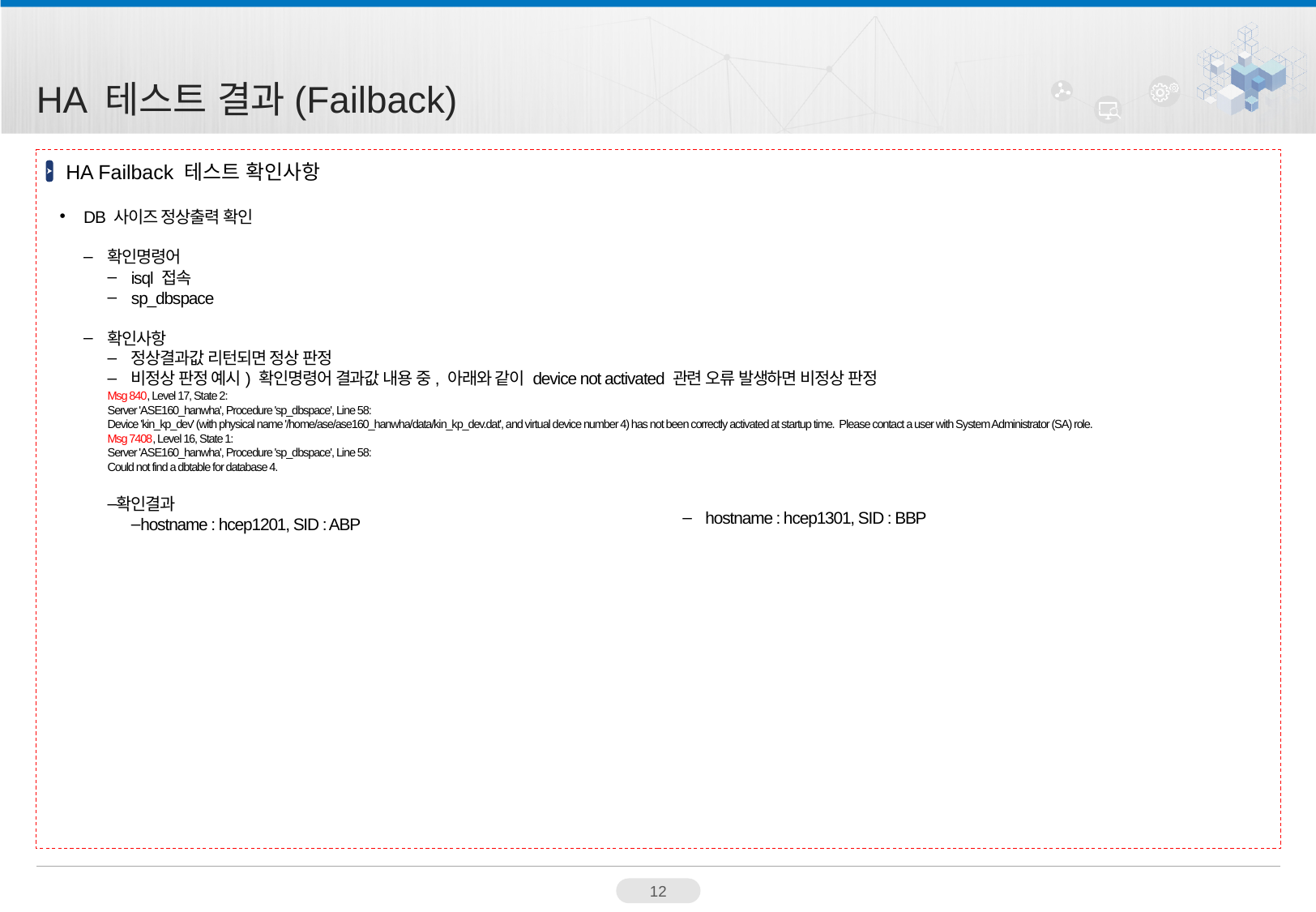

HA 테스트 결과(Failback)
HA Failback 테스트 확인사항

DB 사이즈 정상출력 확인

확인명령어
isql 접속
sp_dbspace

확인사항
정상결과값 리턴되면 정상 판정
비정상 판정 예시) 확인명령어 결과값 내용 중, 아래와 같이 device not activated 관련 오류 발생하면 비정상 판정
Msg 840, Level 17, State 2:
Server 'ASE160_hanwha', Procedure 'sp_dbspace', Line 58:
Device 'kin_kp_dev' (with physical name '/home/ase/ase160_hanwha/data/kin_kp_dev.dat', and virtual device number 4) has not been correctly activated at startup time.  Please contact a user with System Administrator (SA) role.
Msg 7408, Level 16, State 1:
Server 'ASE160_hanwha', Procedure 'sp_dbspace', Line 58:
Could not find a dbtable for database 4.

확인결과
hostname : hcep1201, SID : ABP

hostname : hcep1301, SID : BBP